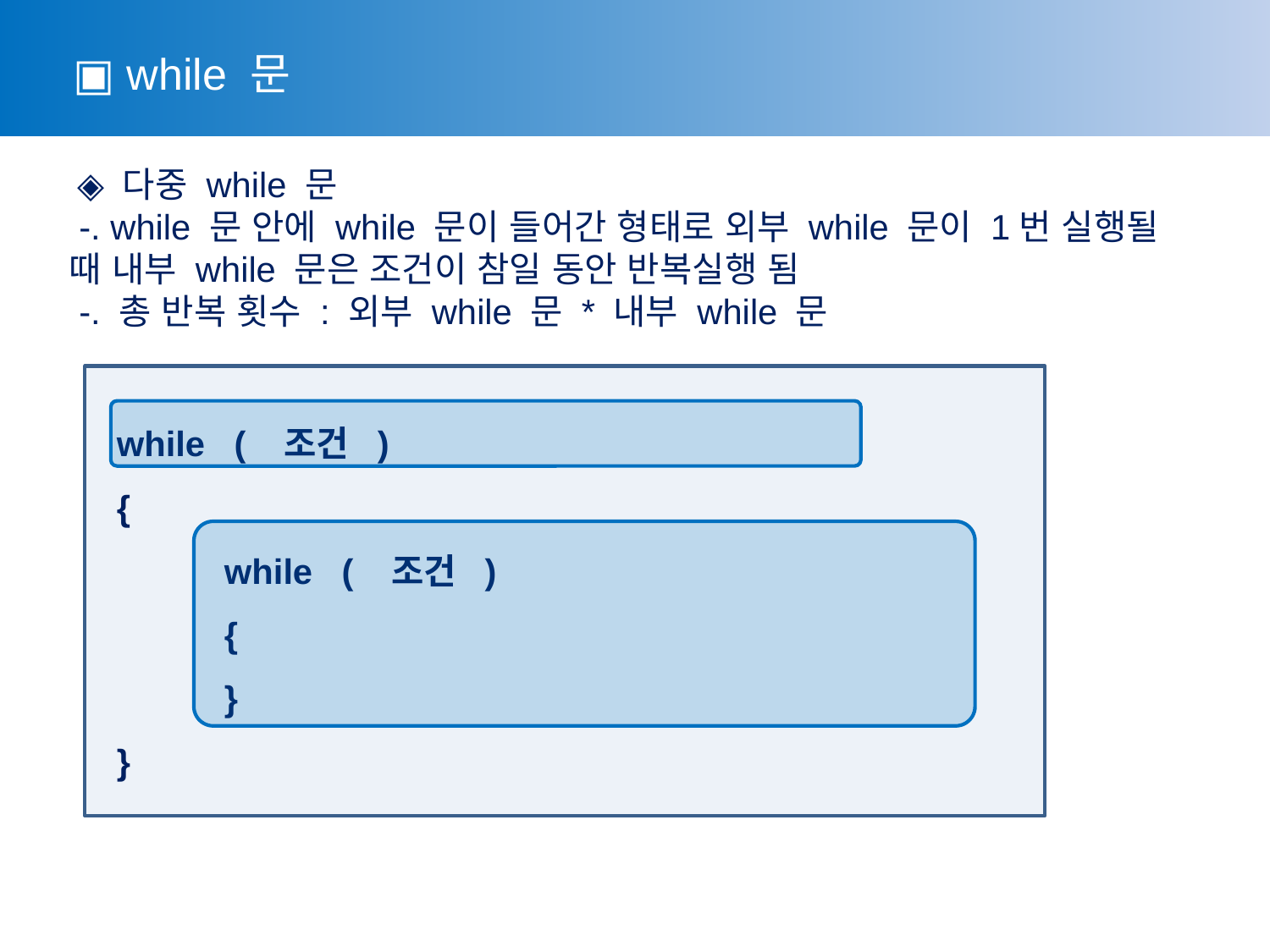

▣ while 문
 ◈ 다중 while 문
 -. while 문 안에 while 문이 들어간 형태로 외부 while 문이 1번 실행될 때 내부 while 문은 조건이 참일 동안 반복실행 됨
 -. 총 반복 횟수 : 외부 while 문 * 내부 while 문

  while   (   조건  )
  {
	while   (   조건  )
	{
	}
  }